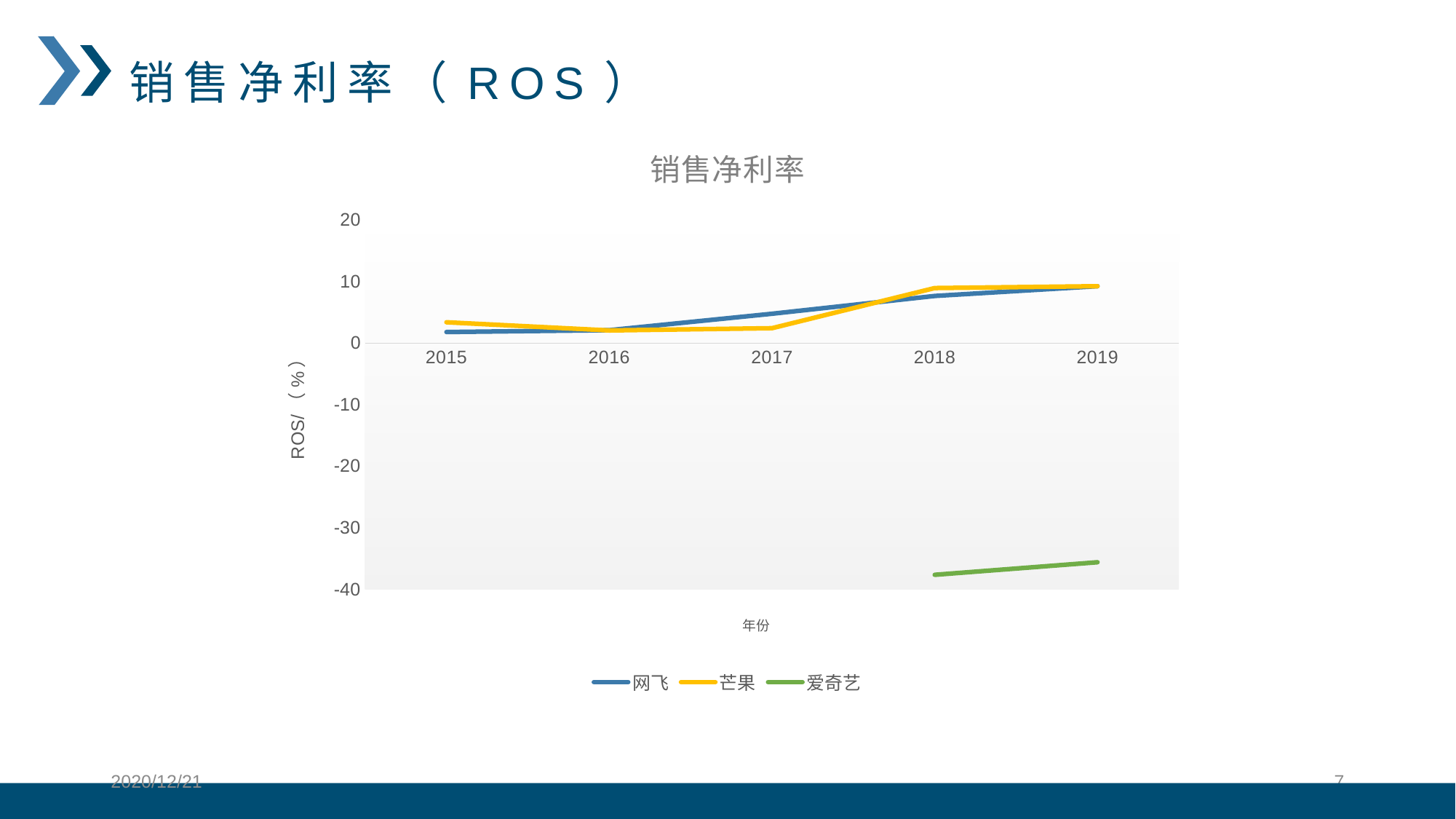

销售净利率（ROS）

### Chart: 销售净利率

| Category | 网飞 | 芒果 | 爱奇艺 |
|---|---|---|---|
| 2015 | 1.81 | 3.4 | None |
| 2016 | 2.11 | 2.07 | None |
| 2017 | 4.78 | 2.43 | None |
| 2018 | 7.67 | 8.96 | -37.65 |
| 2019 | 9.26 | 9.26 | -35.61 |
2020/12/21
7